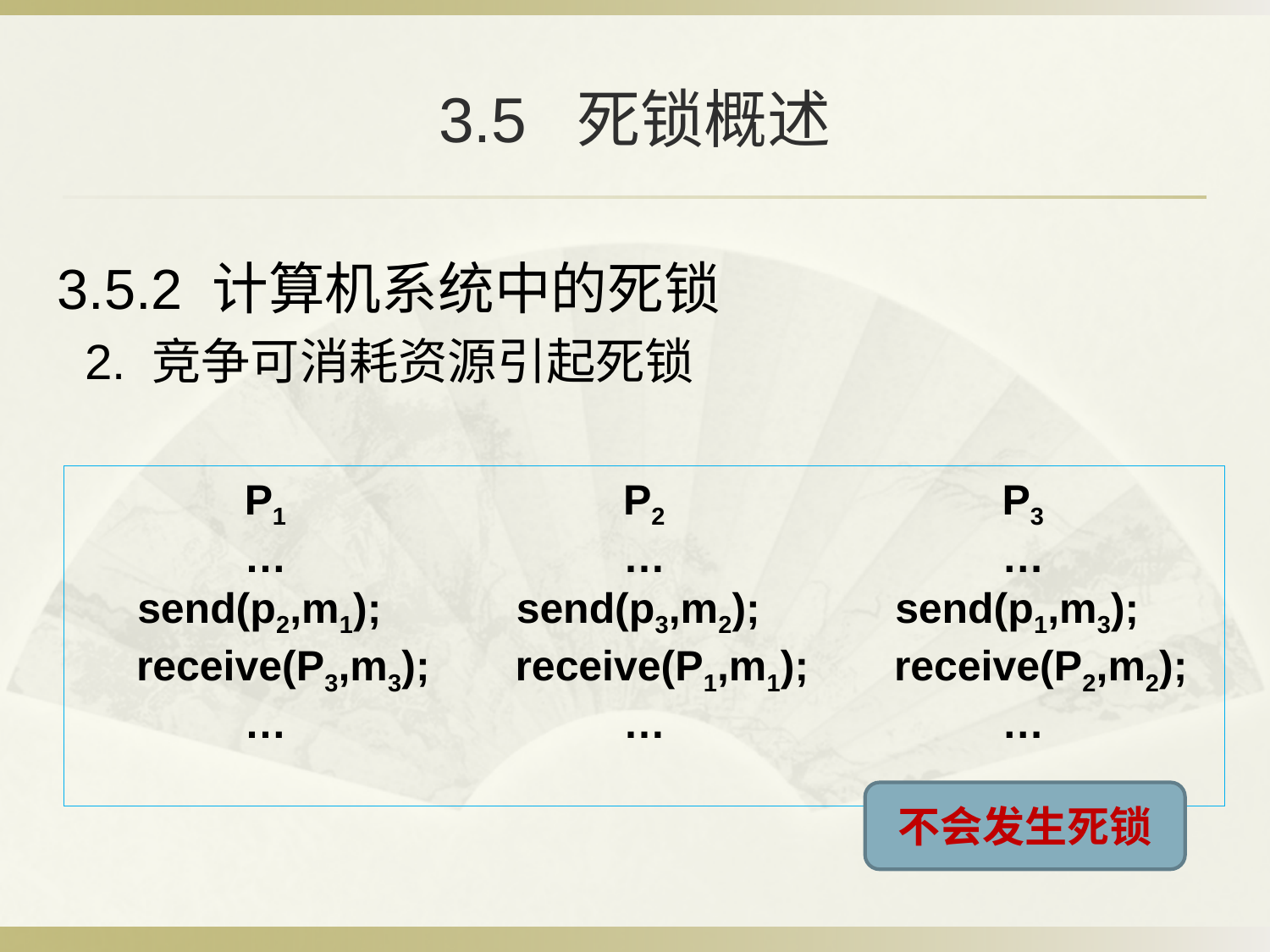

# 3.5  死锁概述
3.5.2 计算机系统中的死锁
  2. 竞争可消耗资源引起死锁
P1
…
send(p2,m1);
   receive(P3,m3);
…

P2
…
send(p3,m2);
   receive(P1,m1);
…

P3
…
send(p1,m3);
   receive(P2,m2);
…
不会发生死锁